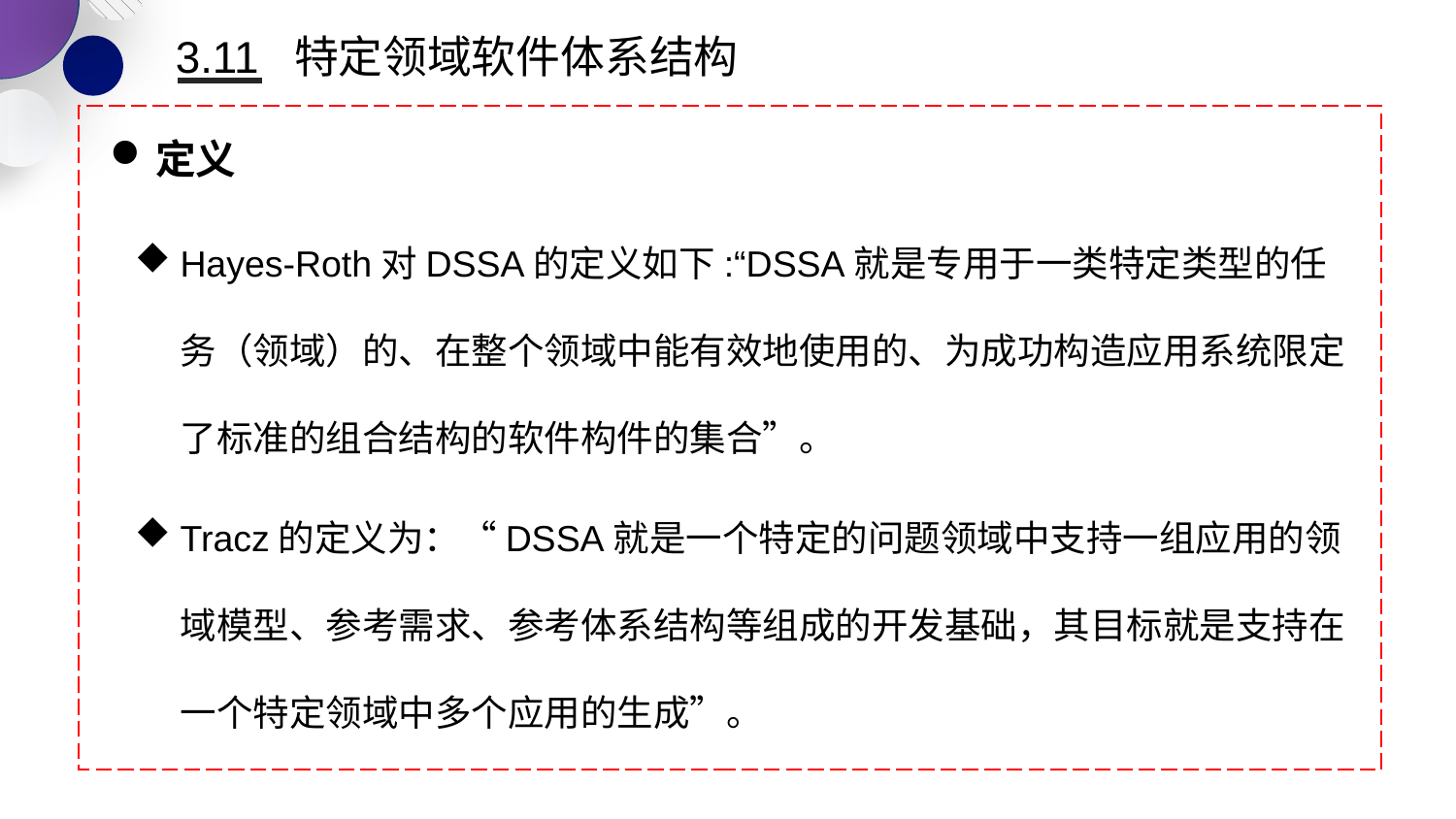

3.11  特定领域软件体系结构

定义
Hayes-Roth对DSSA的定义如下:“DSSA就是专用于一类特定类型的任务（领域）的、在整个领域中能有效地使用的、为成功构造应用系统限定了标准的组合结构的软件构件的集合”。
Tracz的定义为：“DSSA就是一个特定的问题领域中支持一组应用的领域模型、参考需求、参考体系结构等组成的开发基础，其目标就是支持在一个特定领域中多个应用的生成”。